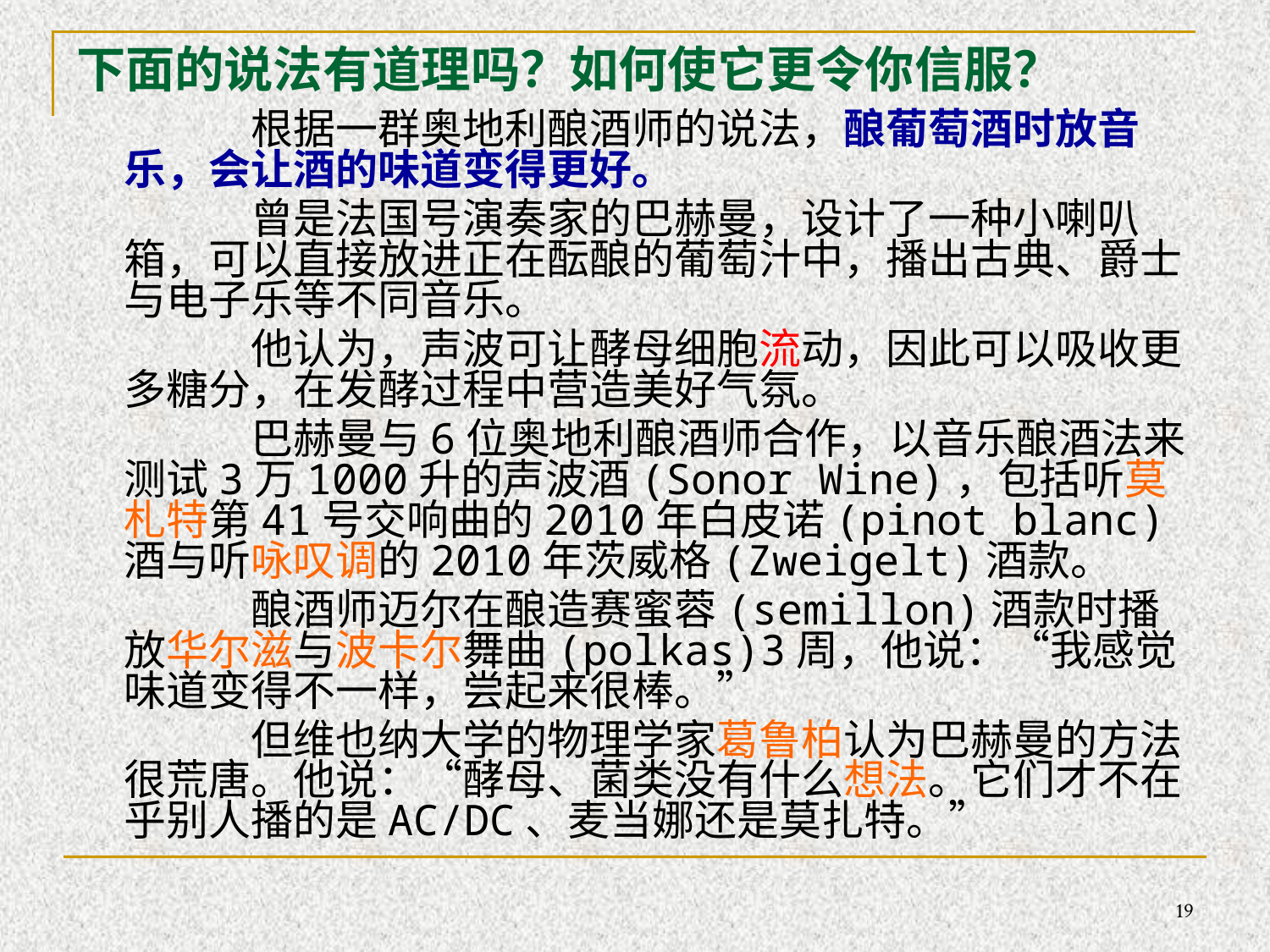

# 下面的说法有道理吗？如何使它更令你信服？
		根据一群奥地利酿酒师的说法，酿葡萄酒时放音乐，会让酒的味道变得更好。
		曾是法国号演奏家的巴赫曼，设计了一种小喇叭箱，可以直接放进正在酝酿的葡萄汁中，播出古典、爵士与电子乐等不同音乐。
		他认为，声波可让酵母细胞流动，因此可以吸收更多糖分，在发酵过程中营造美好气氛。
		巴赫曼与6位奥地利酿酒师合作，以音乐酿酒法来测试3万1000升的声波酒(Sonor Wine)，包括听莫札特第41号交响曲的2010年白皮诺(pinot blanc)酒与听咏叹调的2010年茨威格(Zweigelt)酒款。
		酿酒师迈尔在酿造赛蜜蓉(semillon)酒款时播放华尔滋与波卡尔舞曲(polkas)3周，他说：“我感觉味道变得不一样，尝起来很棒。”
		但维也纳大学的物理学家葛鲁柏认为巴赫曼的方法很荒唐。他说：“酵母、菌类没有什么想法。它们才不在乎别人播的是AC/DC、麦当娜还是莫扎特。”
19